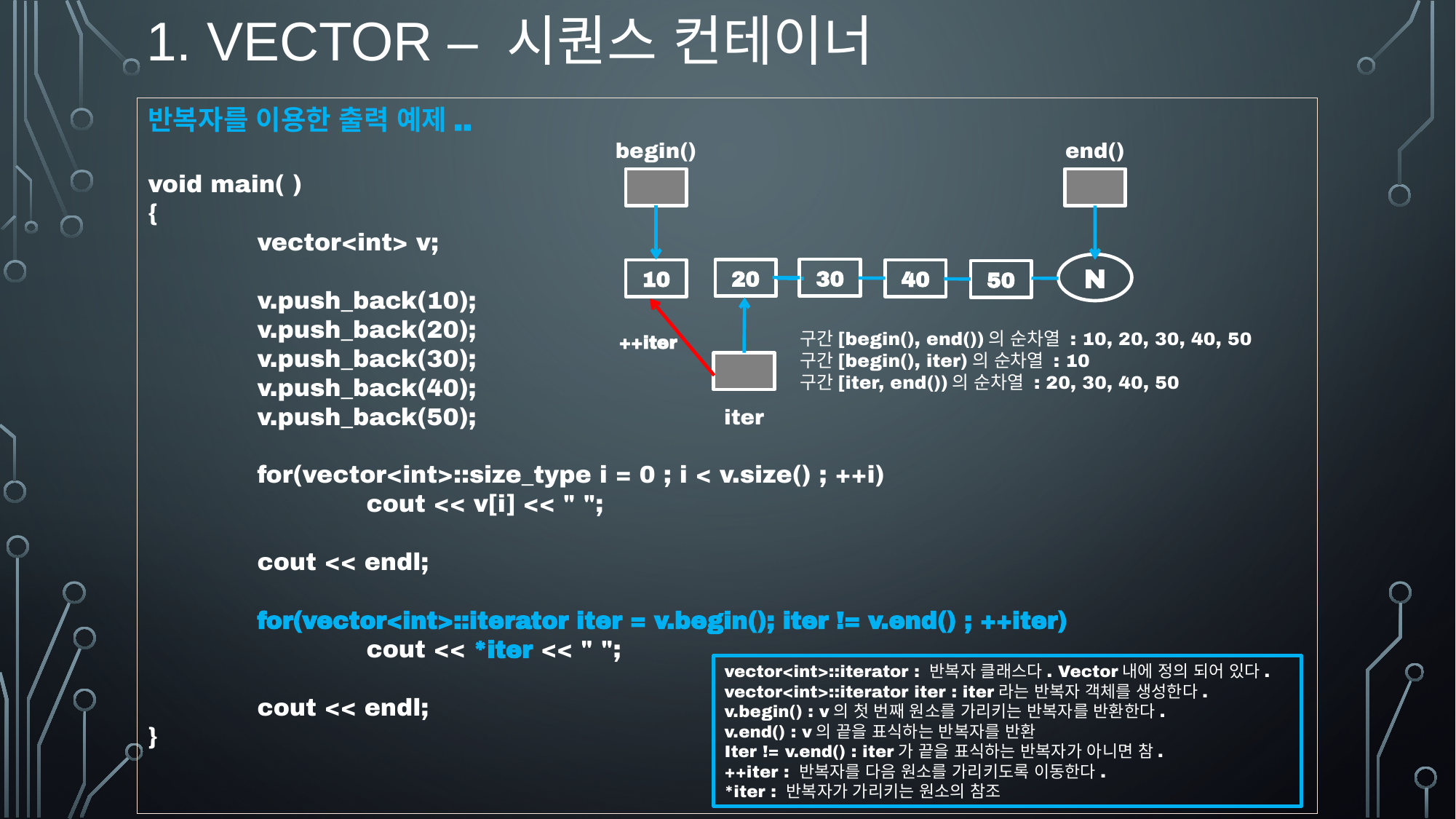

# 1. Vector – 시퀀스 컨테이너
반복자를 이용한 출력 예제..

void main( )
{
    	vector<int> v;

    	v.push_back(10);
    	v.push_back(20);
    	v.push_back(30);
    	v.push_back(40);
    	v.push_back(50);

    	for(vector<int>::size_type i = 0 ; i < v.size() ; ++i)
       		cout << v[i] << " ";

	cout << endl;

    	for(vector<int>::iterator iter = v.begin(); iter != v.end() ; ++iter)
       		cout << *iter << " ";

	cout << endl;
}

end()
begin()

N
30
20
10
40
50
구간[begin(), end())의 순차열 : 10, 20, 30, 40, 50
구간[begin(), iter)의 순차열 : 10
구간[iter, end())의 순차열 : 20, 30, 40, 50
++iter

iter
vector<int>::iterator : 반복자 클래스다. Vector내에 정의 되어 있다.
vector<int>::iterator iter : iter라는 반복자 객체를 생성한다.
v.begin() : v의 첫 번째 원소를 가리키는 반복자를 반환한다.
v.end() : v의 끝을 표식하는 반복자를 반환
Iter != v.end() : iter가 끝을 표식하는 반복자가 아니면 참.
++iter : 반복자를 다음 원소를 가리키도록 이동한다.
*iter : 반복자가 가리키는 원소의 참조